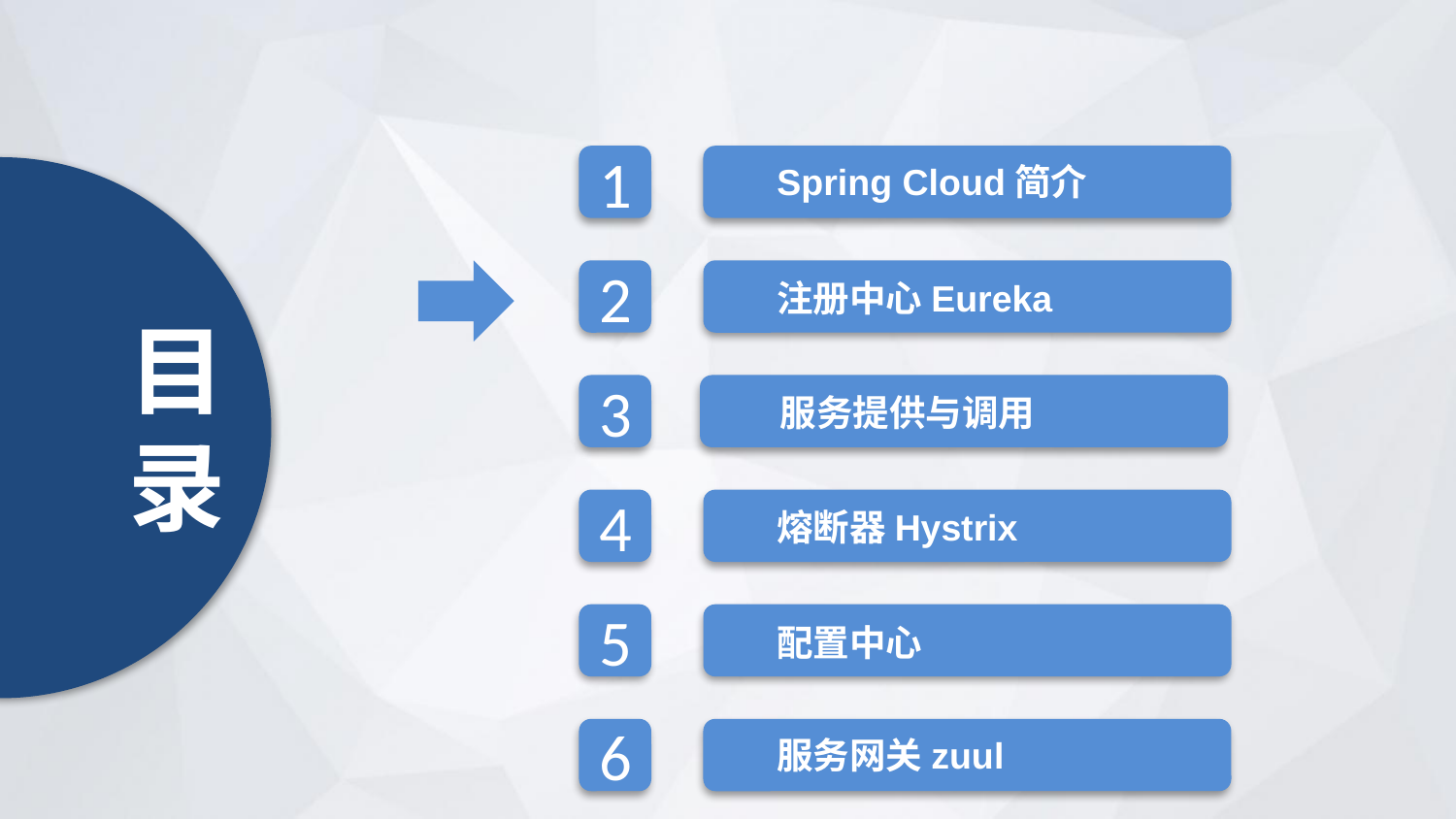

1

Spring Cloud简介

目
录

2

注册中心Eureka
3

服务提供与调用
4

熔断器Hystrix

配置中心
5
6

服务网关zuul